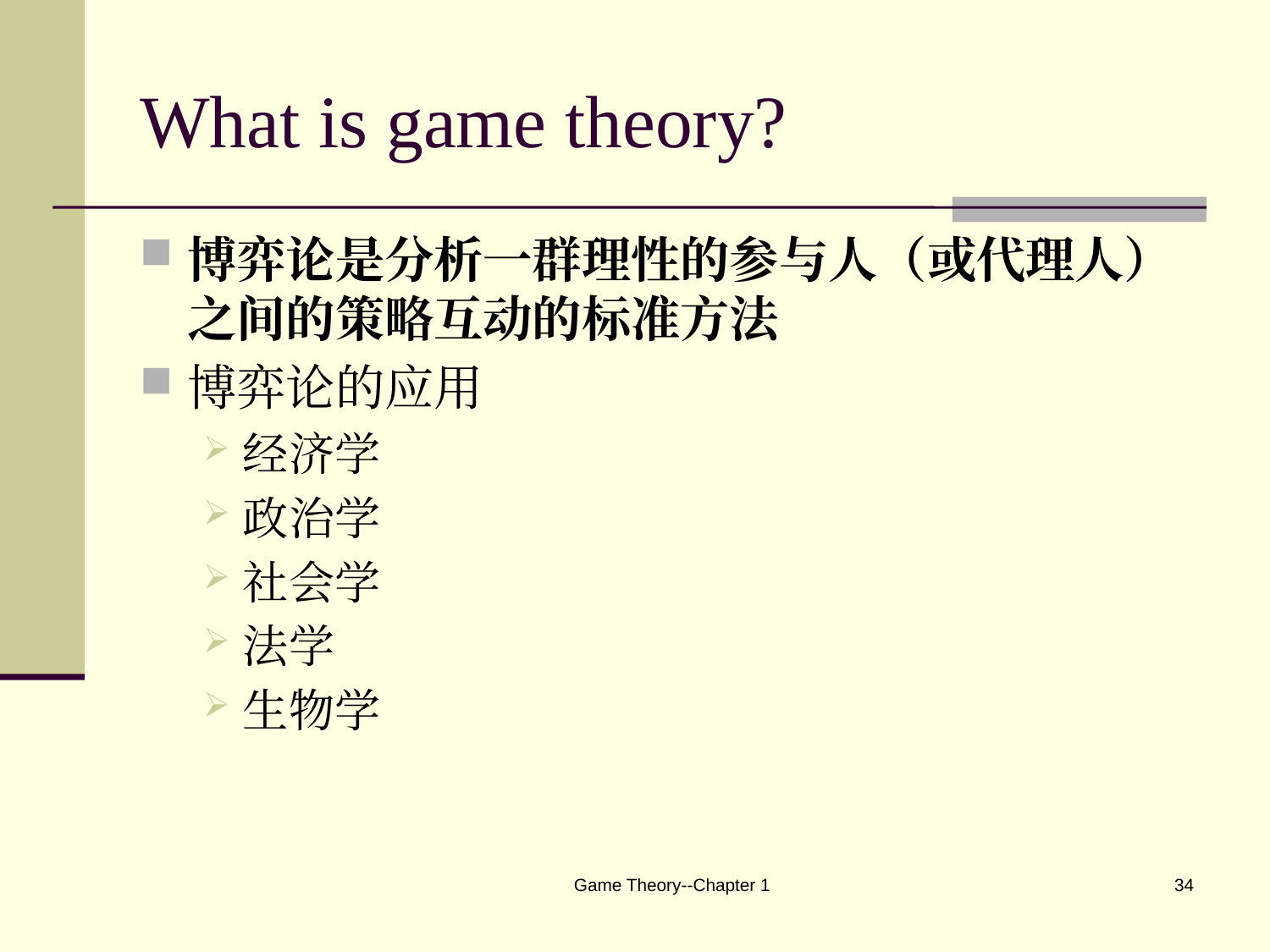

# What is game theory?
博弈论是分析一群理性的参与人（或代理人）之间的策略互动的标准方法
博弈论的应用
经济学
政治学
社会学
法学
生物学

Game Theory--Chapter 1
34